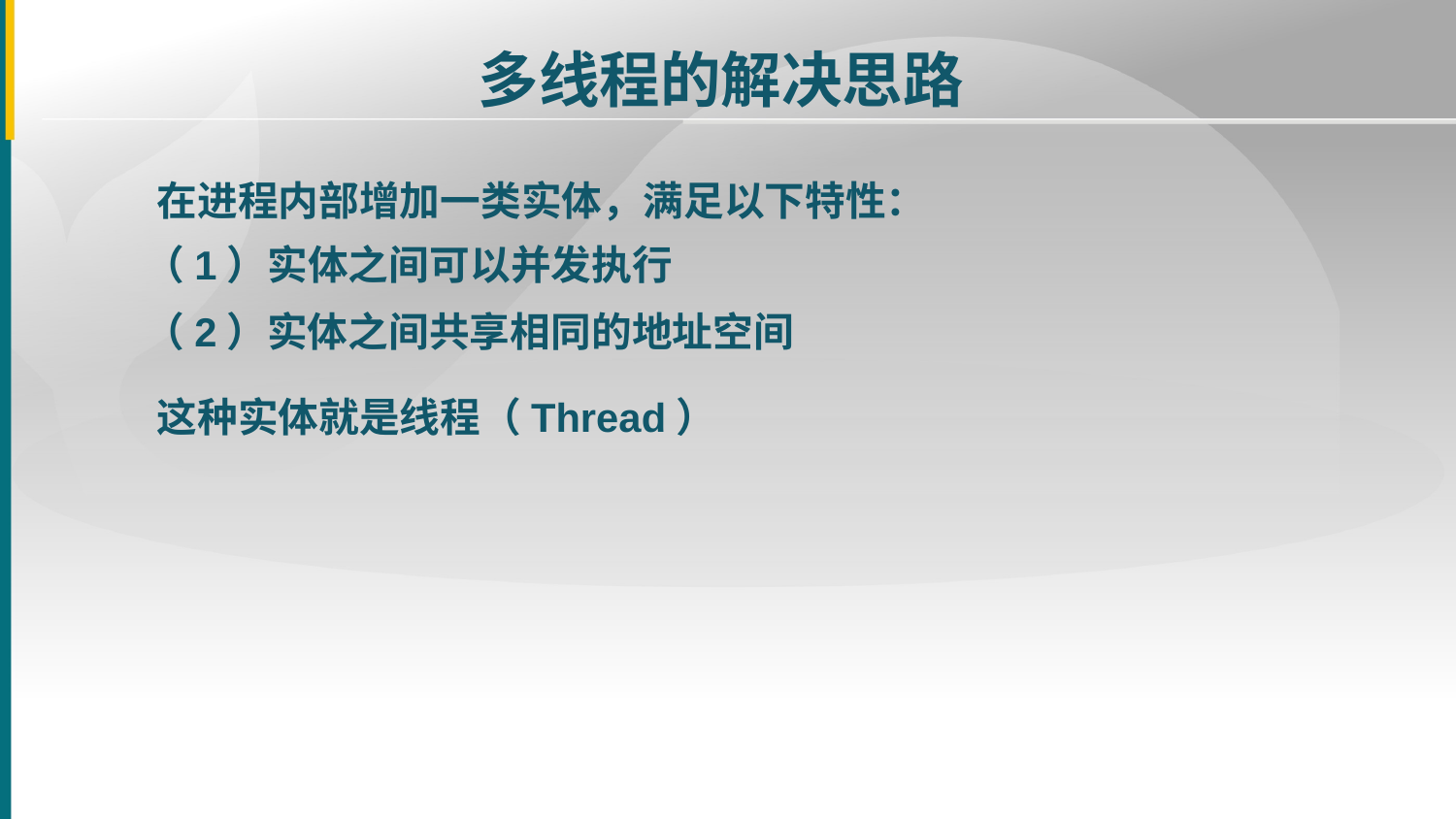

多线程的解决思路
在进程内部增加一类实体，满足以下特性：
（1）实体之间可以并发执行
（2）实体之间共享相同的地址空间
这种实体就是线程（Thread）